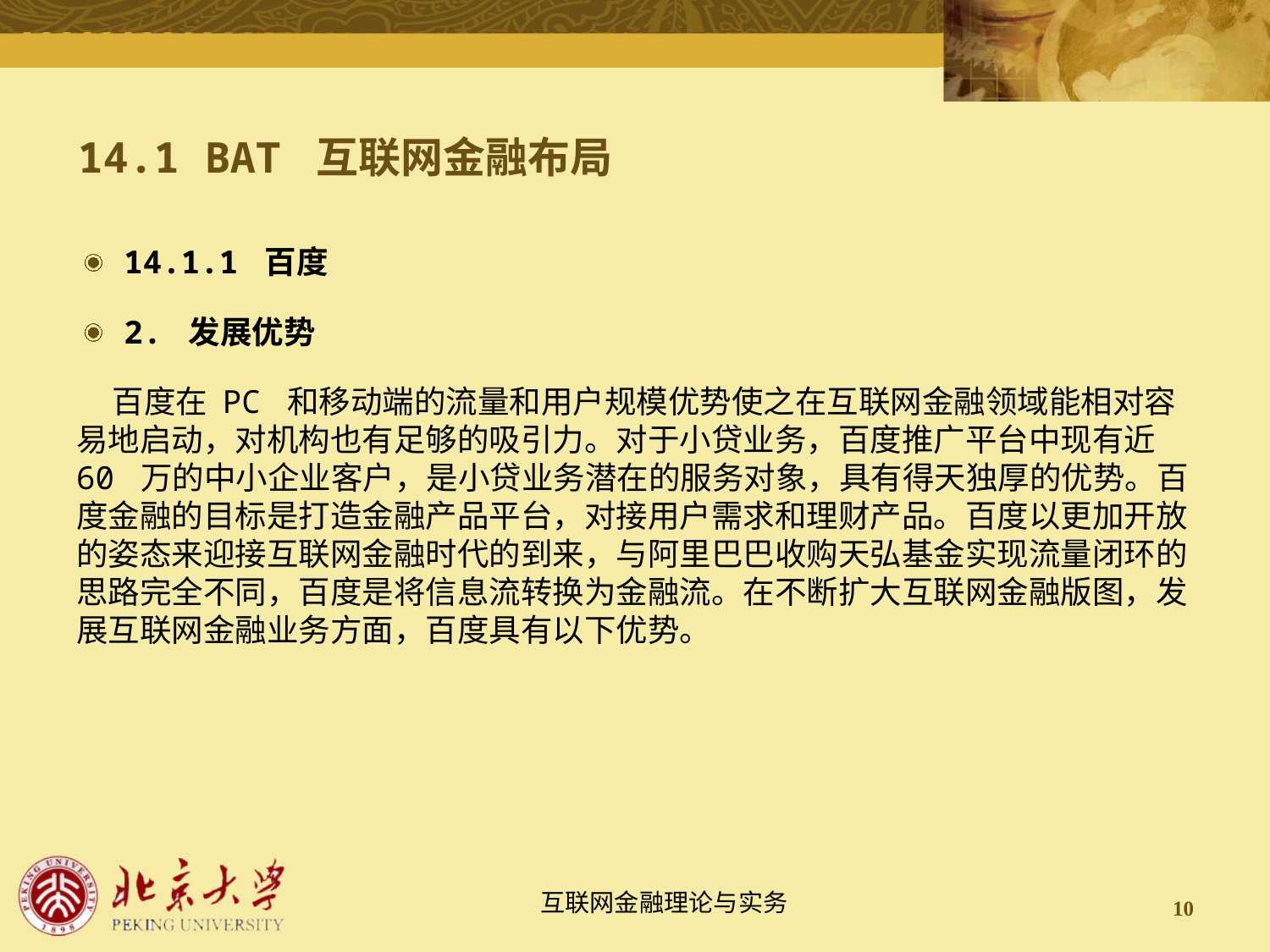

# 14.1 BAT 互联网金融布局
14.1.1 百度
2. 发展优势
    百度在 PC 和移动端的流量和用户规模优势使之在互联网金融领域能相对容易地启动，对机构也有足够的吸引力。对于小贷业务，百度推广平台中现有近 60 万的中小企业客户，是小贷业务潜在的服务对象，具有得天独厚的优势。百度金融的目标是打造金融产品平台，对接用户需求和理财产品。百度以更加开放的姿态来迎接互联网金融时代的到来，与阿里巴巴收购天弘基金实现流量闭环的思路完全不同，百度是将信息流转换为金融流。在不断扩大互联网金融版图，发展互联网金融业务方面，百度具有以下优势。
10